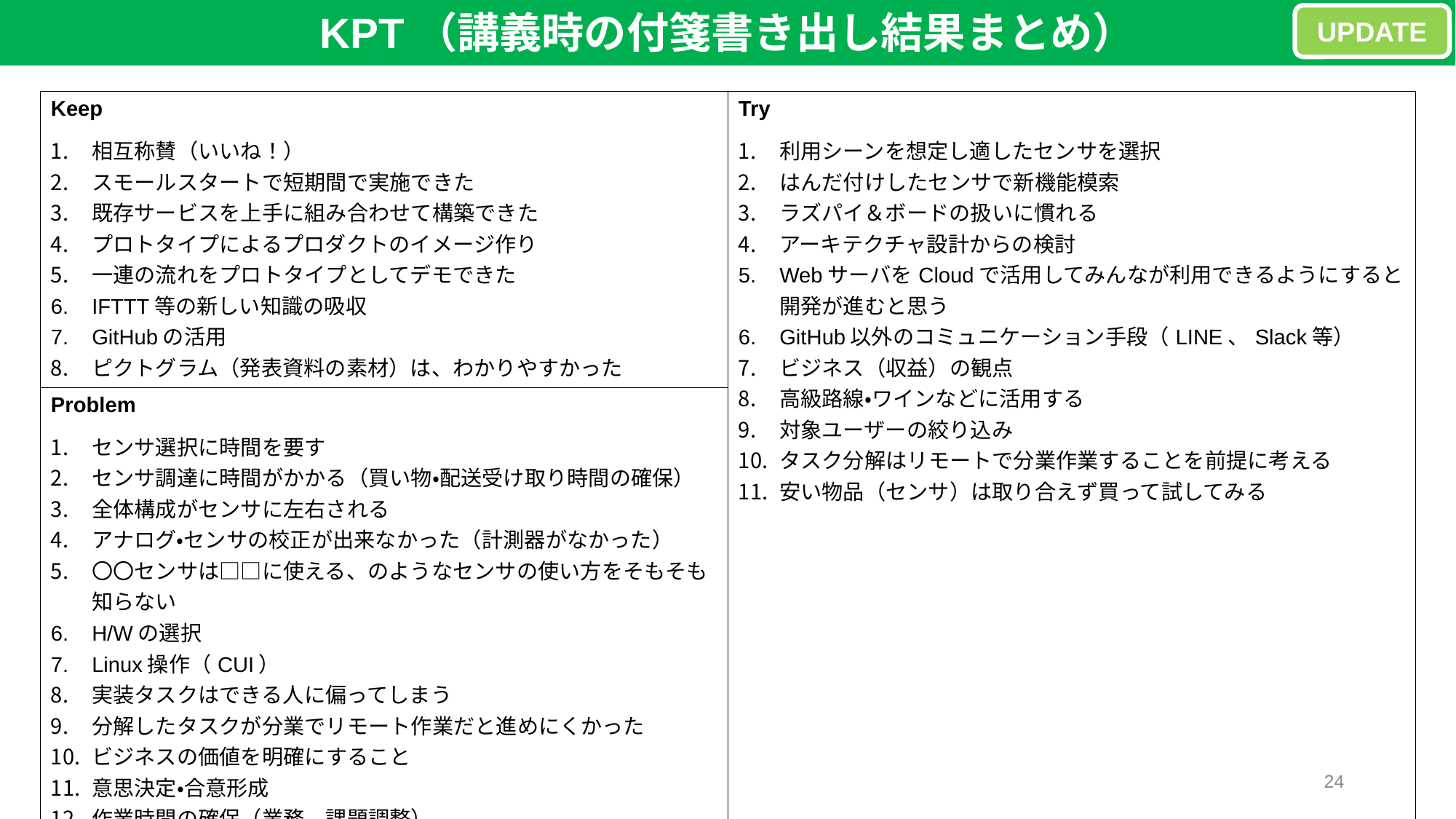

KPT（講義時の付箋書き出し結果まとめ）
UPDATE
| Keep 相互称賛（いいね！） スモールスタートで短期間で実施できた 既存サービスを上手に組み合わせて構築できた プロトタイプによるプロダクトのイメージ作り 一連の流れをプロトタイプとしてデモできた IFTTT等の新しい知識の吸収 GitHubの活用 ピクトグラム（発表資料の素材）は、わかりやすかった | Try 利用シーンを想定し適したセンサを選択 はんだ付けしたセンサで新機能模索 ラズパイ＆ボードの扱いに慣れる アーキテクチャ設計からの検討 WebサーバをCloudで活用してみんなが利用できるようにすると開発が進むと思う GitHub以外のコミュニケーション手段（LINE、Slack等） ビジネス（収益）の観点 高級路線・ワインなどに活用する 対象ユーザーの絞り込み タスク分解はリモートで分業作業することを前提に考える 安い物品（センサ）は取り合えず買って試してみる |
| --- | --- |
| Problem センサ選択に時間を要す センサ調達に時間がかかる（買い物・配送受け取り時間の確保） 全体構成がセンサに左右される アナログ・センサの校正が出来なかった（計測器がなかった） 〇〇センサは□□に使える、のようなセンサの使い方をそもそも知らない H/Wの選択 Linux操作（CUI） 実装タスクはできる人に偏ってしまう 分解したタスクが分業でリモート作業だと進めにくかった ビジネスの価値を明確にすること 意思決定・合意形成 作業時間の確保（業務、課題調整） |  |
24